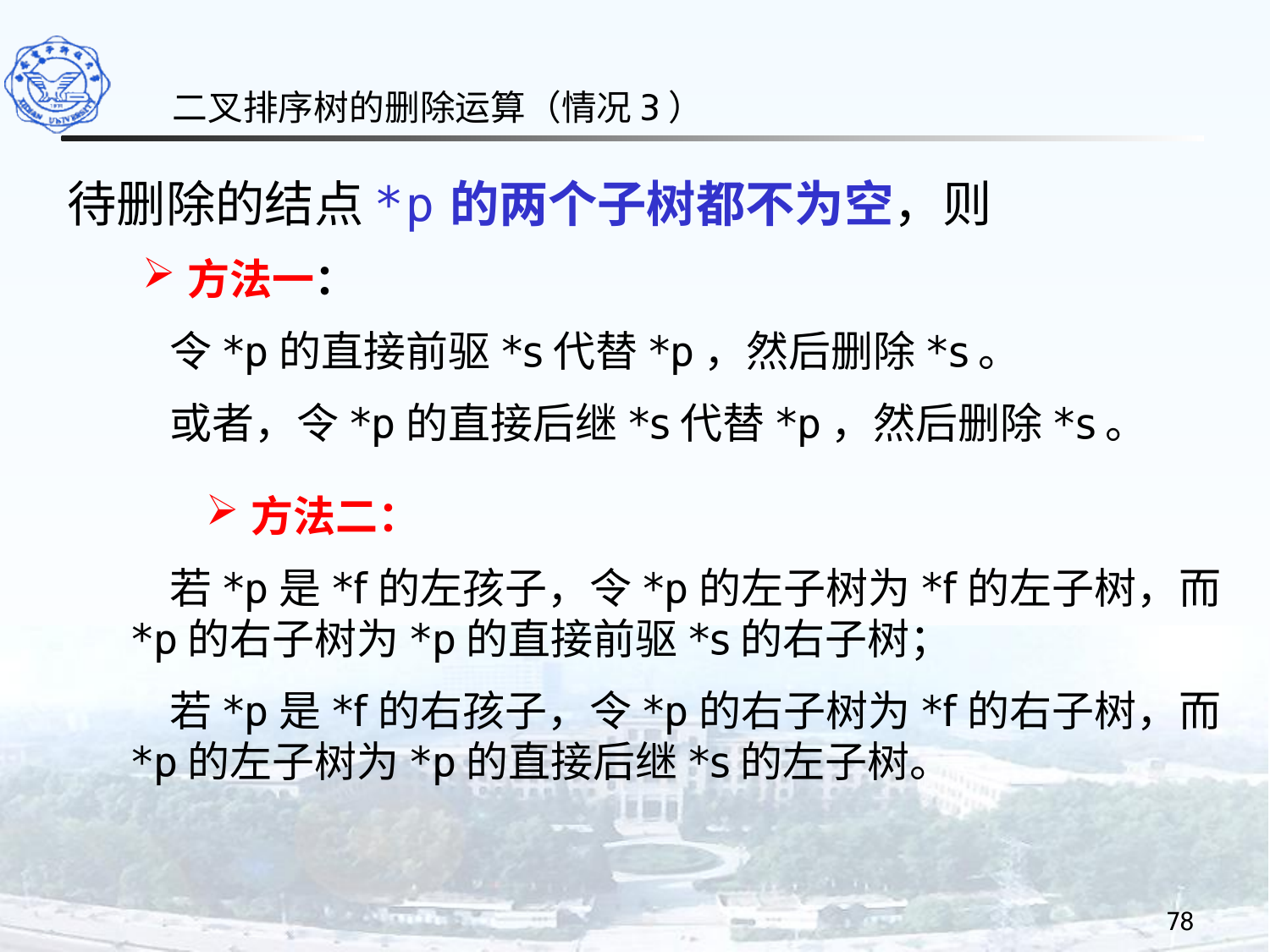

二叉排序树的删除运算（情况3）
待删除的结点*p的两个子树都不为空，则
方法一：
   令*p的直接前驱*s代替*p，然后删除*s。
   或者，令*p的直接后继*s代替*p，然后删除*s。
方法二：
   若*p是*f的左孩子，令*p的左子树为*f的左子树，而*p的右子树为*p的直接前驱*s的右子树；
   若*p是*f的右孩子，令*p的右子树为*f的右子树，而*p的左子树为*p的直接后继*s的左子树。
78